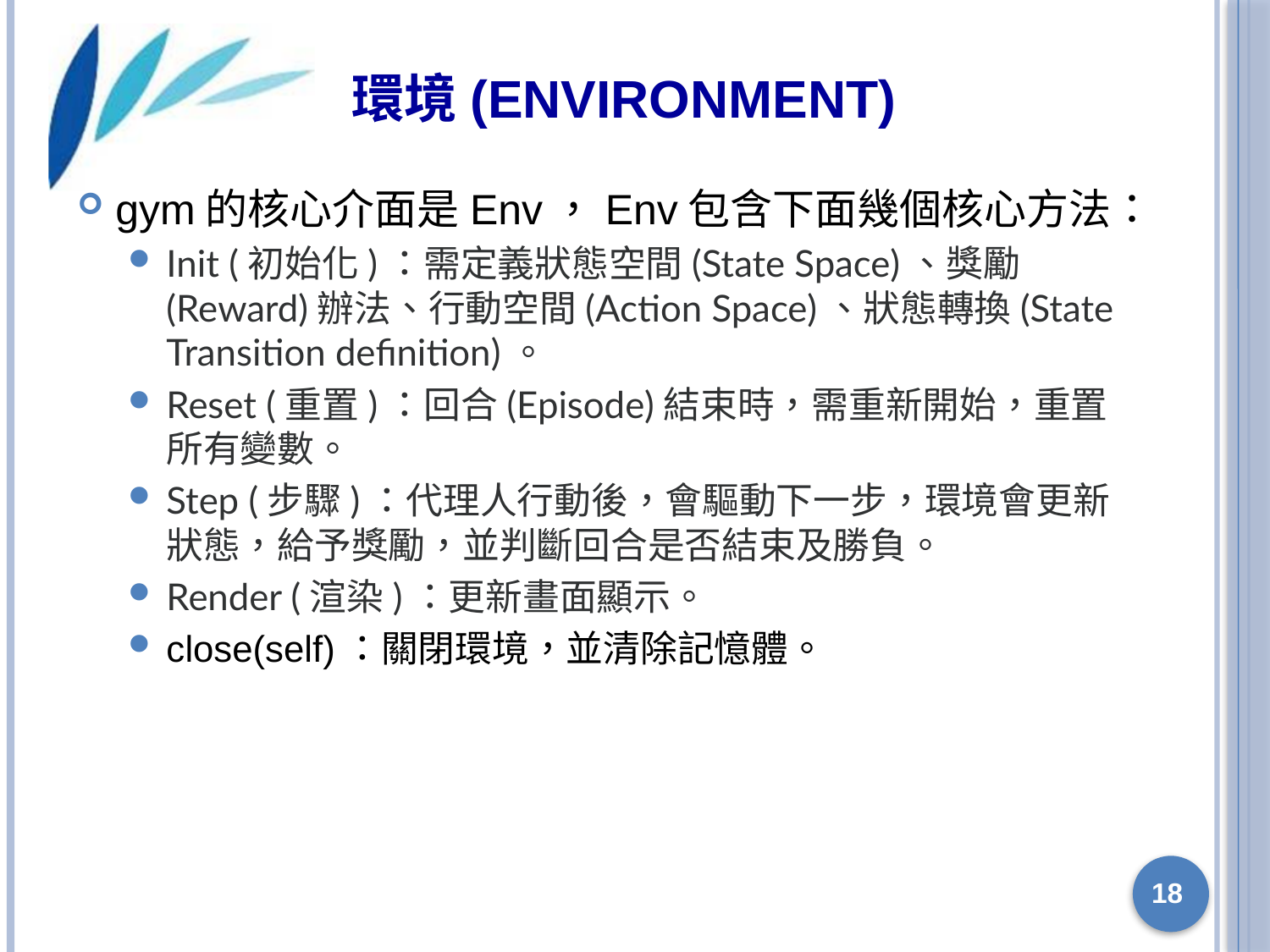

# 環境(Environment)
gym的核心介面是Env，Env包含下面幾個核心方法：
Init (初始化)：需定義狀態空間(State Space)、獎勵(Reward)辦法、行動空間(Action Space)、狀態轉換(State Transition definition)。
Reset (重置)：回合(Episode)結束時，需重新開始，重置所有變數。
Step (步驟)：代理人行動後，會驅動下一步，環境會更新狀態，給予獎勵，並判斷回合是否結束及勝負。
Render (渲染)：更新畫面顯示。
close(self)：關閉環境，並清除記憶體。

18